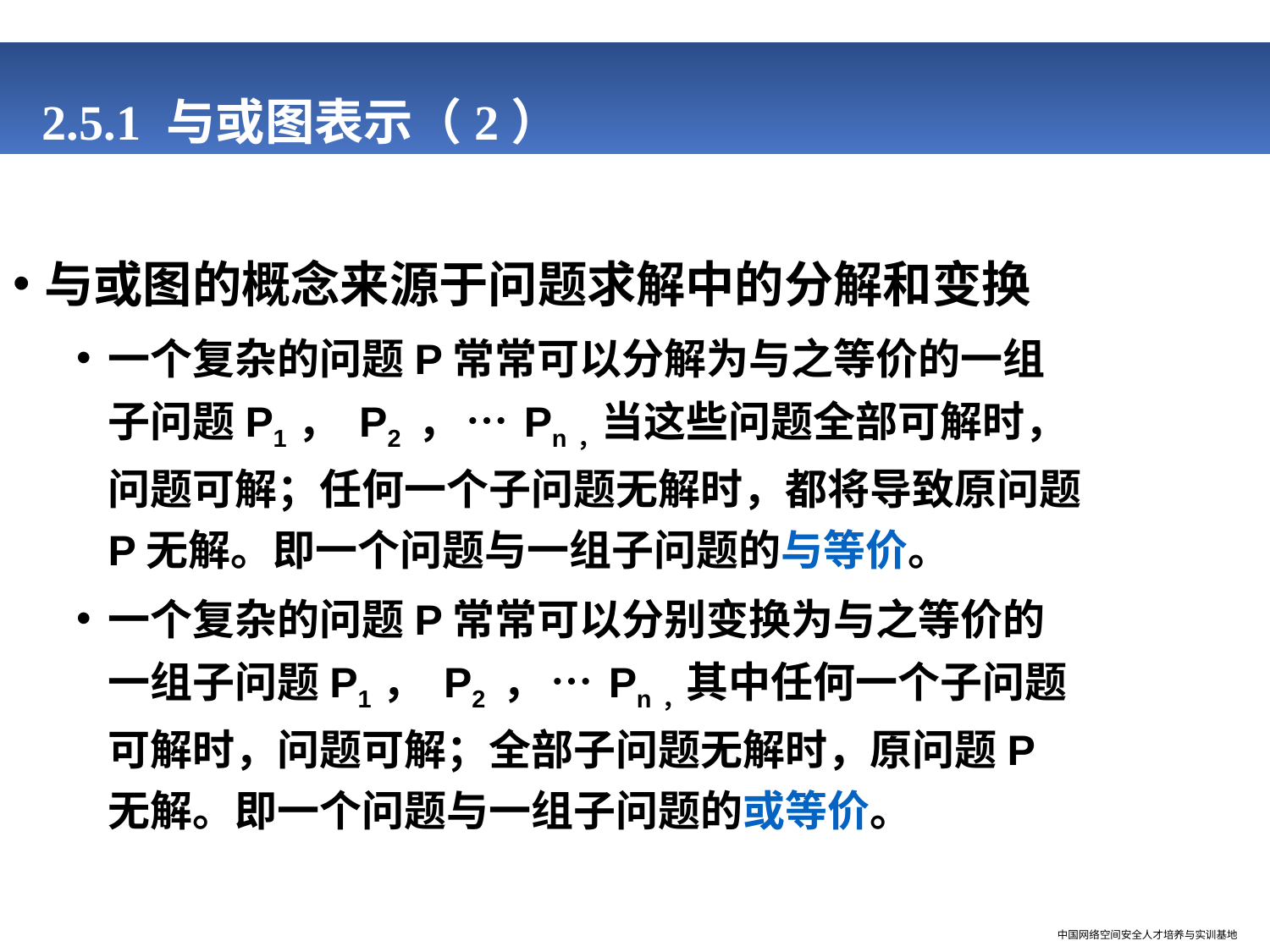

# 2.5.1 与或图表示（2）
与或图的概念来源于问题求解中的分解和变换
一个复杂的问题P常常可以分解为与之等价的一组子问题P1， P2 ， … Pn，当这些问题全部可解时，问题可解；任何一个子问题无解时，都将导致原问题P无解。即一个问题与一组子问题的与等价。
一个复杂的问题P常常可以分别变换为与之等价的一组子问题P1， P2 ， … Pn，其中任何一个子问题可解时，问题可解；全部子问题无解时，原问题P无解。即一个问题与一组子问题的或等价。